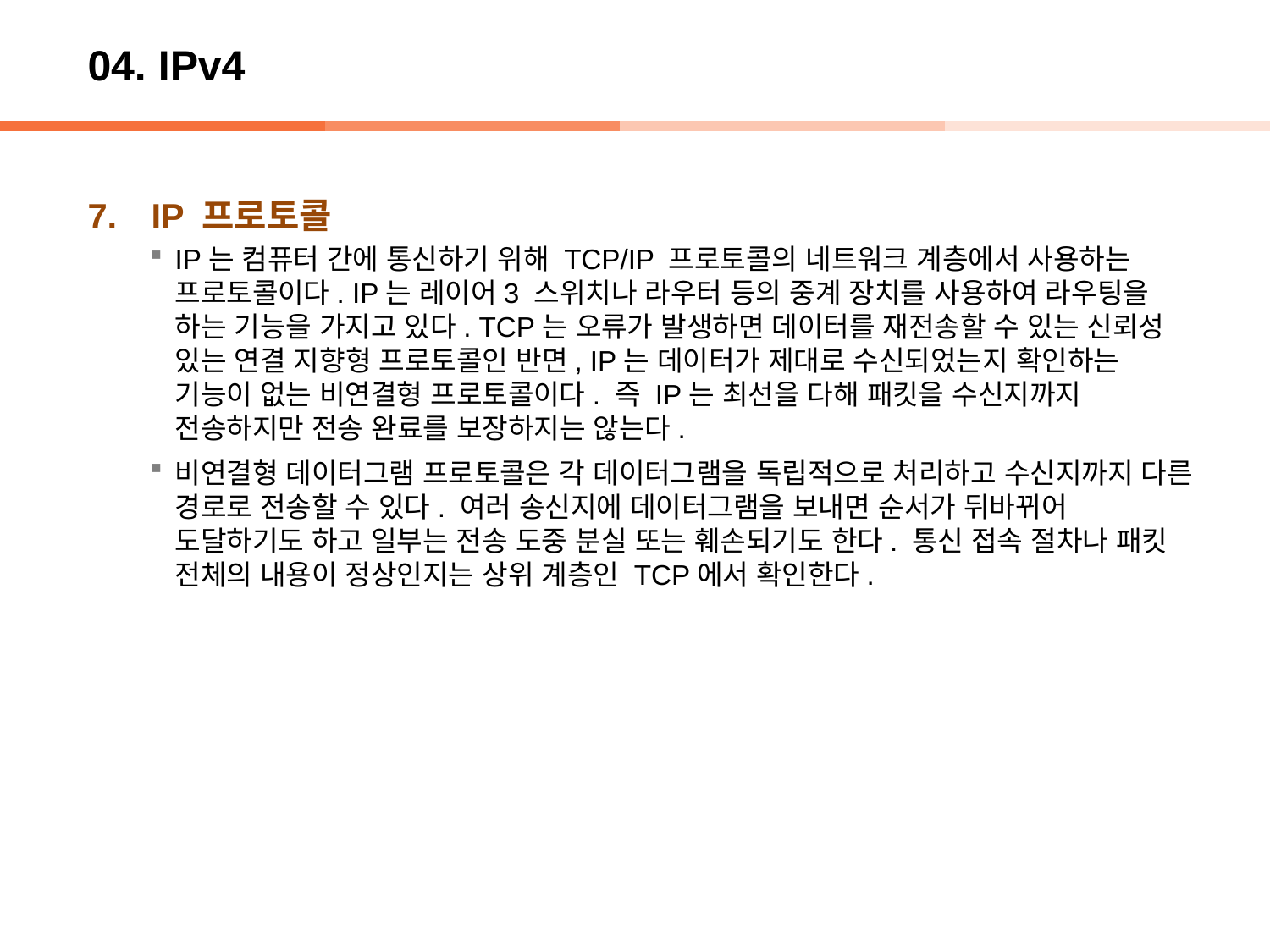

# 04. IPv4
IP 프로토콜
IP는 컴퓨터 간에 통신하기 위해 TCP/IP 프로토콜의 네트워크 계층에서 사용하는 프로토콜이다. IP는 레이어3 스위치나 라우터 등의 중계 장치를 사용하여 라우팅을 하는 기능을 가지고 있다. TCP는 오류가 발생하면 데이터를 재전송할 수 있는 신뢰성 있는 연결 지향형 프로토콜인 반면, IP는 데이터가 제대로 수신되었는지 확인하는 기능이 없는 비연결형 프로토콜이다. 즉 IP는 최선을 다해 패킷을 수신지까지 전송하지만 전송 완료를 보장하지는 않는다.
비연결형 데이터그램 프로토콜은 각 데이터그램을 독립적으로 처리하고 수신지까지 다른 경로로 전송할 수 있다. 여러 송신지에 데이터그램을 보내면 순서가 뒤바뀌어 도달하기도 하고 일부는 전송 도중 분실 또는 훼손되기도 한다. 통신 접속 절차나 패킷 전체의 내용이 정상인지는 상위 계층인 TCP에서 확인한다.